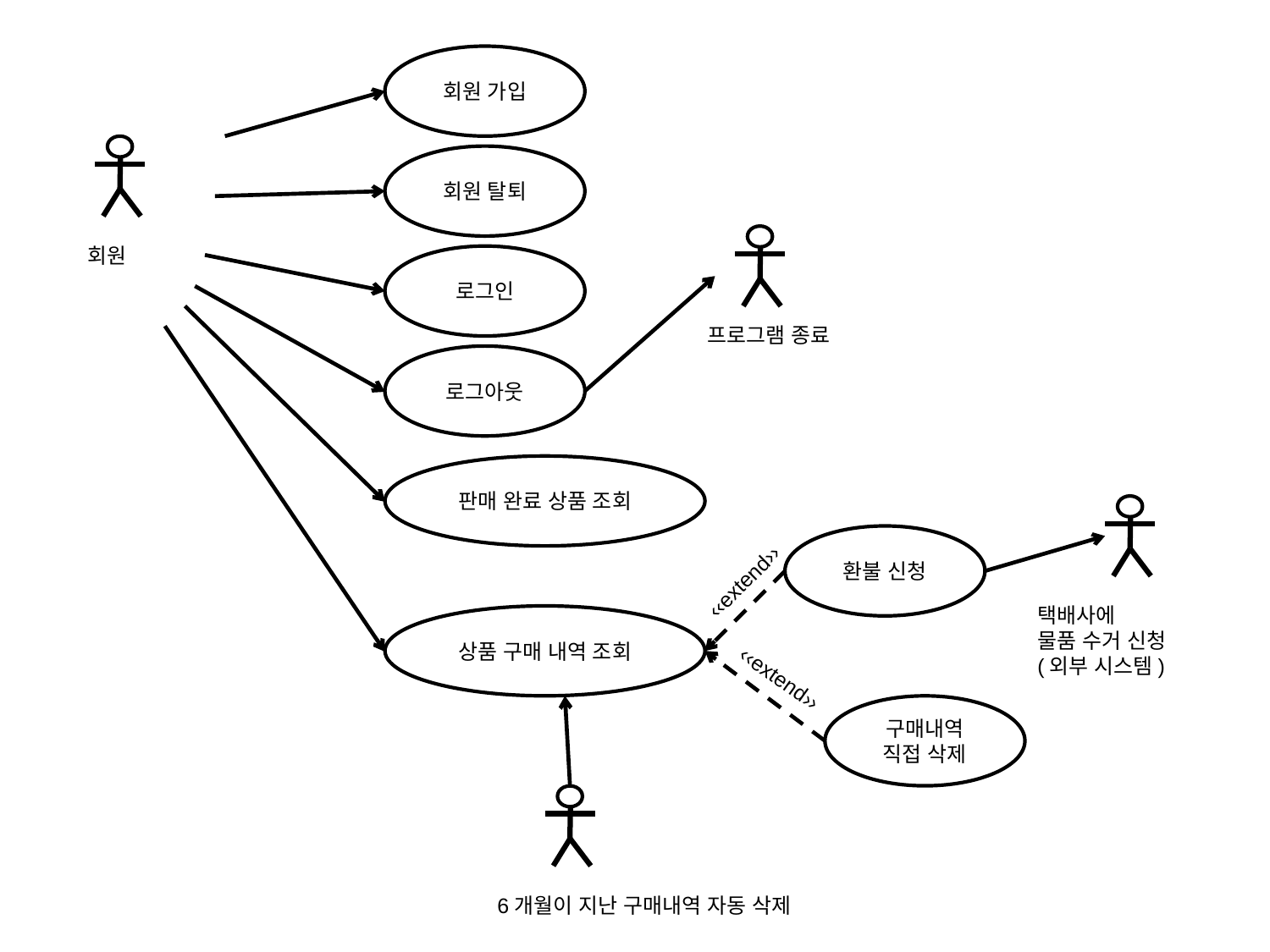

회원 가입

회원 탈퇴

회원
로그인
프로그램 종료
로그아웃
판매 완료 상품 조회

환불 신청
‹‹extend››
택배사에
물품 수거 신청
(외부 시스템)
상품 구매 내역 조회
‹‹extend››
구매내역
직접 삭제

6개월이 지난 구매내역 자동 삭제